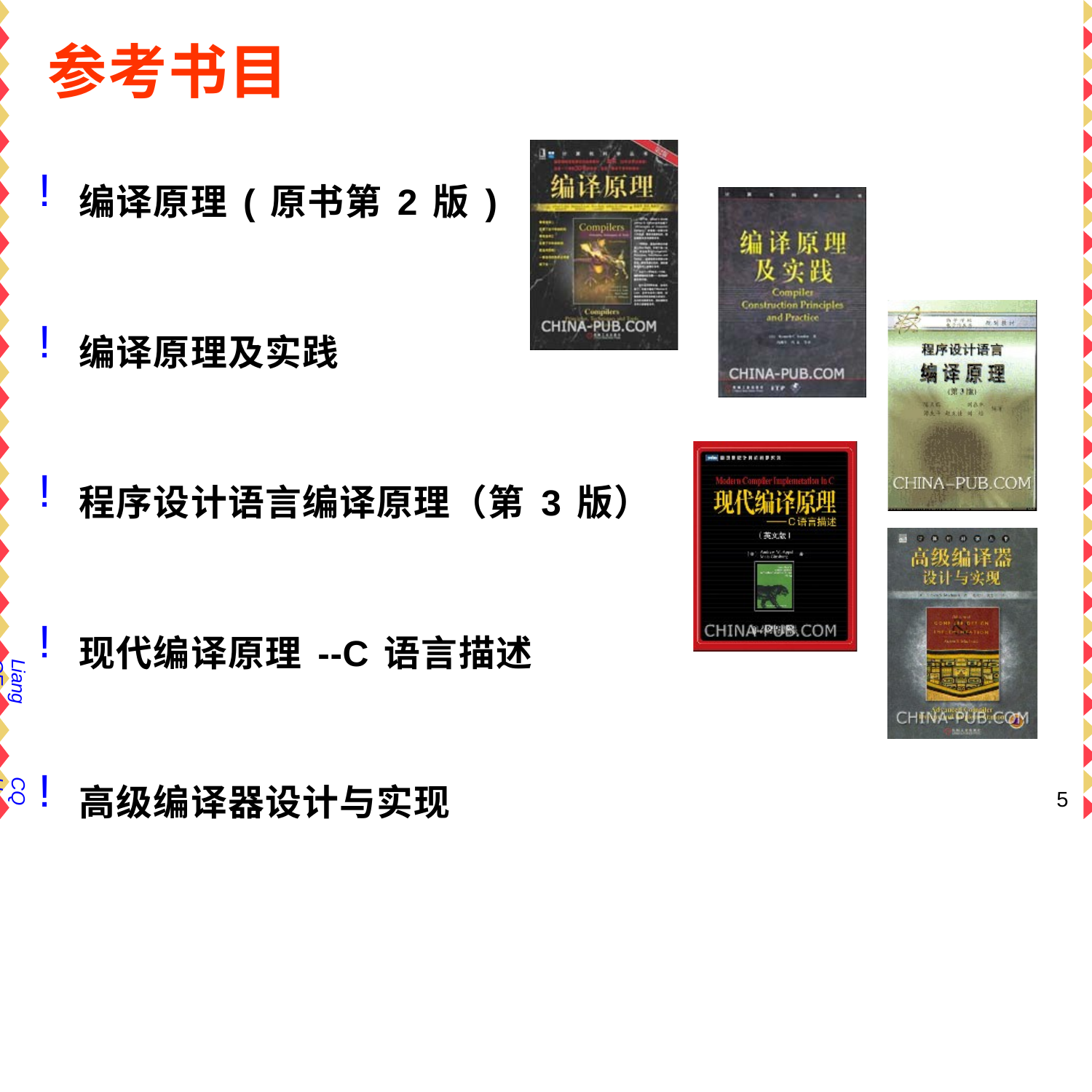

# 参考书目

编译原理(原书第2版)

编译原理及实践

程序设计语言编译原理（第3版）

现代编译原理--C语言描述

高级编译器设计与实现

Liang GE
CQU
5